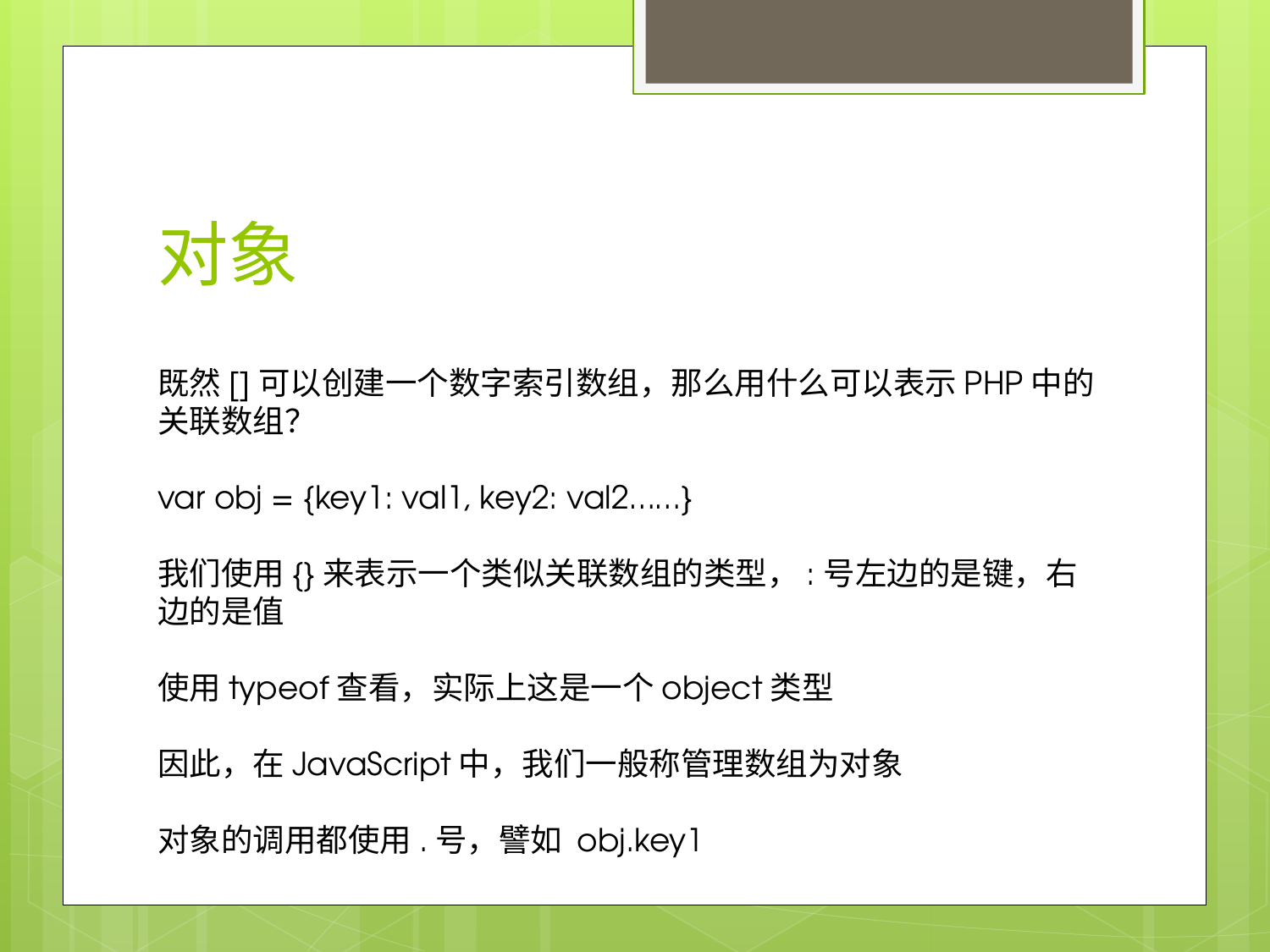

# 对象
既然[]可以创建一个数字索引数组，那么用什么可以表示PHP中的关联数组？

var obj = {key1: val1, key2: val2……}

我们使用{}来表示一个类似关联数组的类型，:号左边的是键，右边的是值

使用typeof查看，实际上这是一个object类型

因此，在JavaScript中，我们一般称管理数组为对象

对象的调用都使用.号，譬如 obj.key1